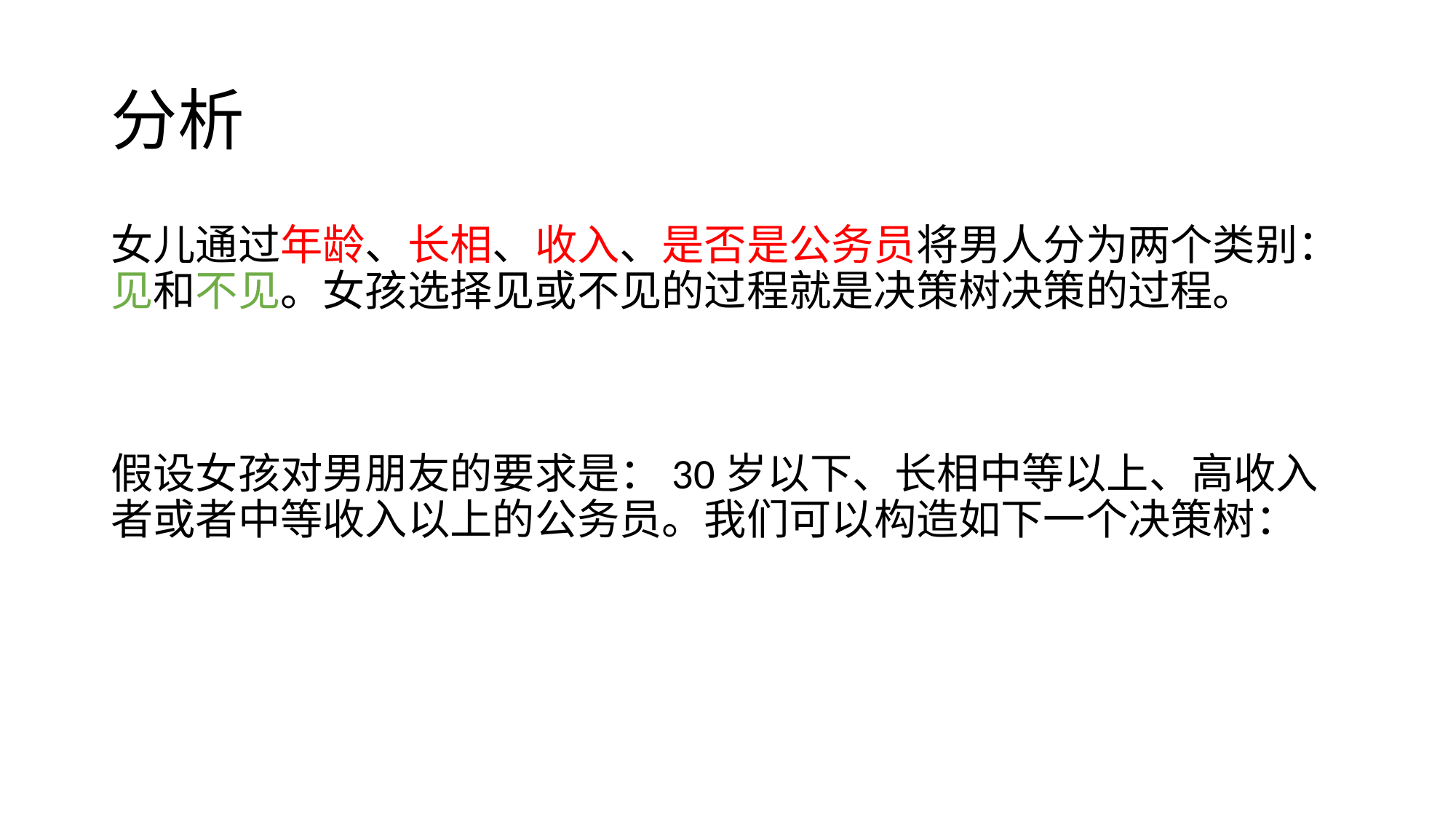

# 分析
女儿通过年龄、长相、收入、是否是公务员将男人分为两个类别：见和不见。女孩选择见或不见的过程就是决策树决策的过程。

假设女孩对男朋友的要求是：30岁以下、长相中等以上、高收入者或者中等收入以上的公务员。我们可以构造如下一个决策树：